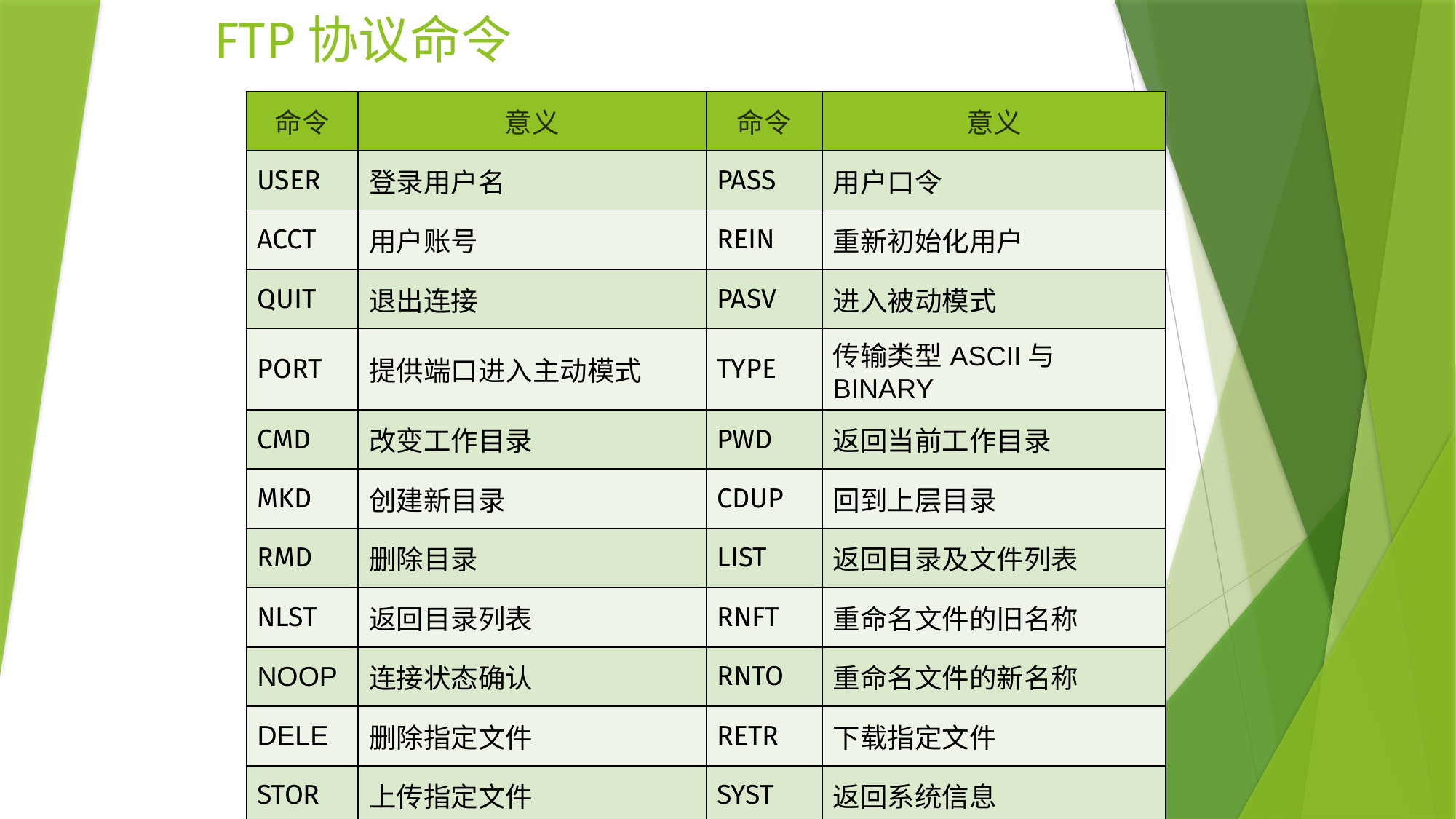

FTP协议命令
| 命令 | 意义 | 命令 | 意义 |
| --- | --- | --- | --- |
| USER | 登录用户名 | PASS | 用户口令 |
| ACCT | 用户账号 | REIN | 重新初始化用户 |
| QUIT | 退出连接 | PASV | 进入被动模式 |
| PORT | 提供端口进入主动模式 | TYPE | 传输类型ASCII与BINARY |
| CMD | 改变工作目录 | PWD | 返回当前工作目录 |
| MKD | 创建新目录 | CDUP | 回到上层目录 |
| RMD | 删除目录 | LIST | 返回目录及文件列表 |
| NLST | 返回目录列表 | RNFT | 重命名文件的旧名称 |
| NOOP | 连接状态确认 | RNTO | 重命名文件的新名称 |
| DELE | 删除指定文件 | RETR | 下载指定文件 |
| STOR | 上传指定文件 | SYST | 返回系统信息 |